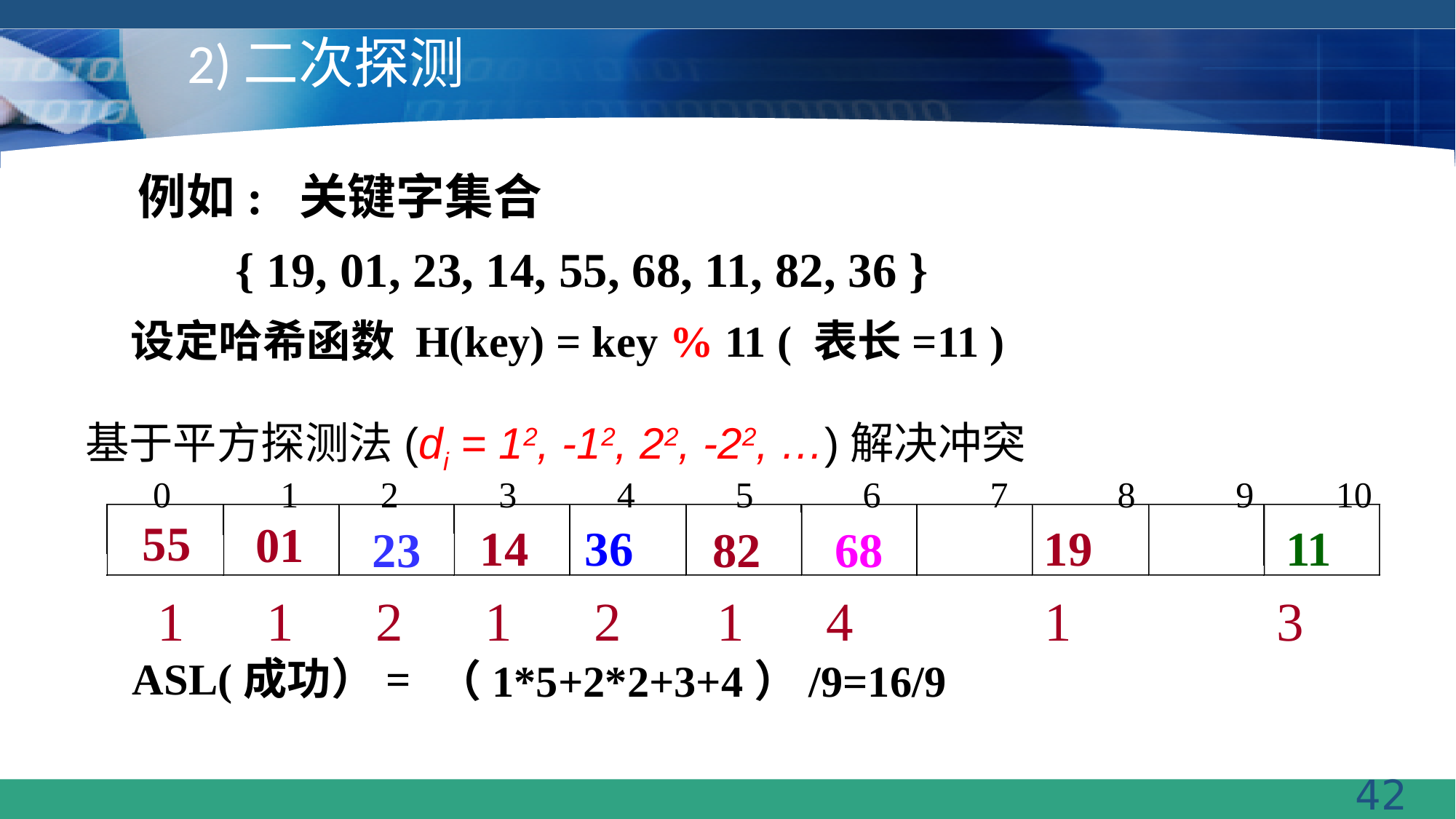

# 2)二次探测
例如:  关键字集合
        { 19, 01, 23, 14, 55, 68, 11, 82, 36 }
设定哈希函数 H(key) = key % 11 ( 表长=11 )
基于平方探测法(di = 12, -12, 22, -22, …)解决冲突
0            1         2           3           4           5            6            7            8           9         10

55
01
14
36
19
11
23
82
68
1      1      2      1      2       1      4              1               3
ASL(成功）=
（1*5+2*2+3+4）/9=16/9